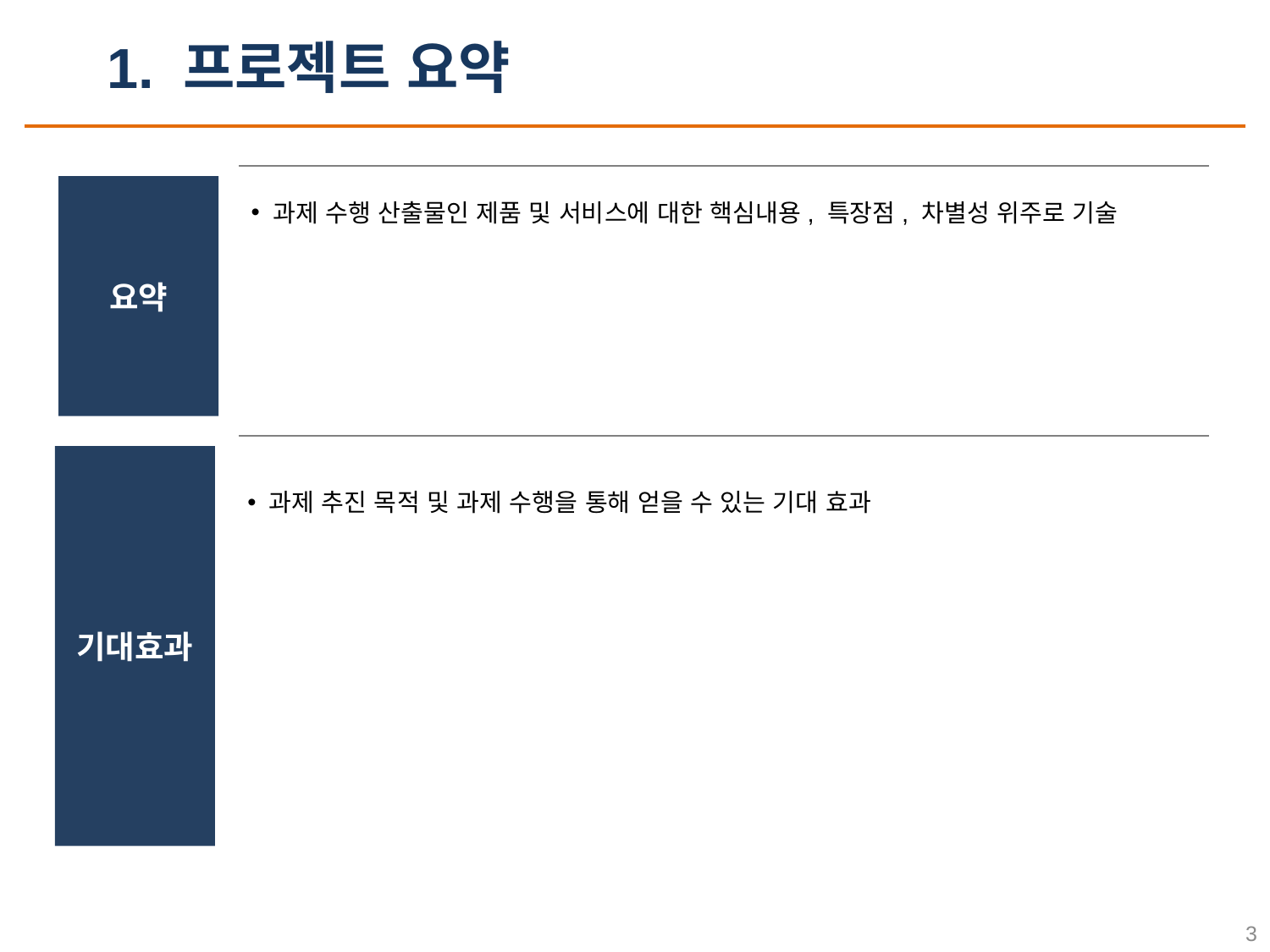

1. 프로젝트 요약
요약
 과제 수행 산출물인 제품 및 서비스에 대한 핵심내용, 특장점, 차별성 위주로 기술
기대효과
 과제 추진 목적 및 과제 수행을 통해 얻을 수 있는 기대 효과
3